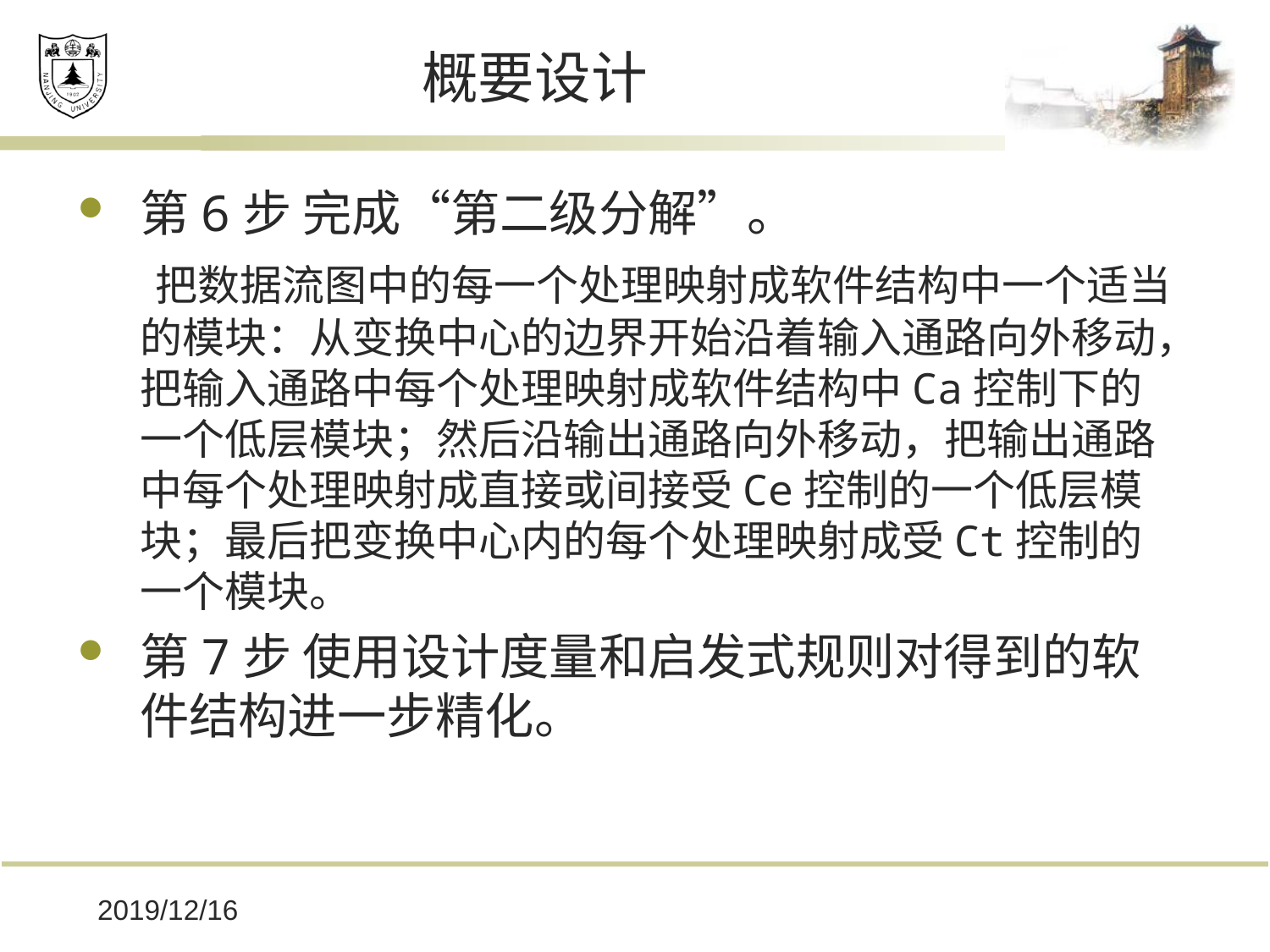

# 概要设计
第6步 完成“第二级分解”。
      把数据流图中的每一个处理映射成软件结构中一个适当的模块：从变换中心的边界开始沿着输入通路向外移动，把输入通路中每个处理映射成软件结构中Ca控制下的一个低层模块；然后沿输出通路向外移动，把输出通路中每个处理映射成直接或间接受Ce控制的一个低层模块；最后把变换中心内的每个处理映射成受Ct控制的一个模块。
第7步 使用设计度量和启发式规则对得到的软件结构进一步精化。
2019/12/16